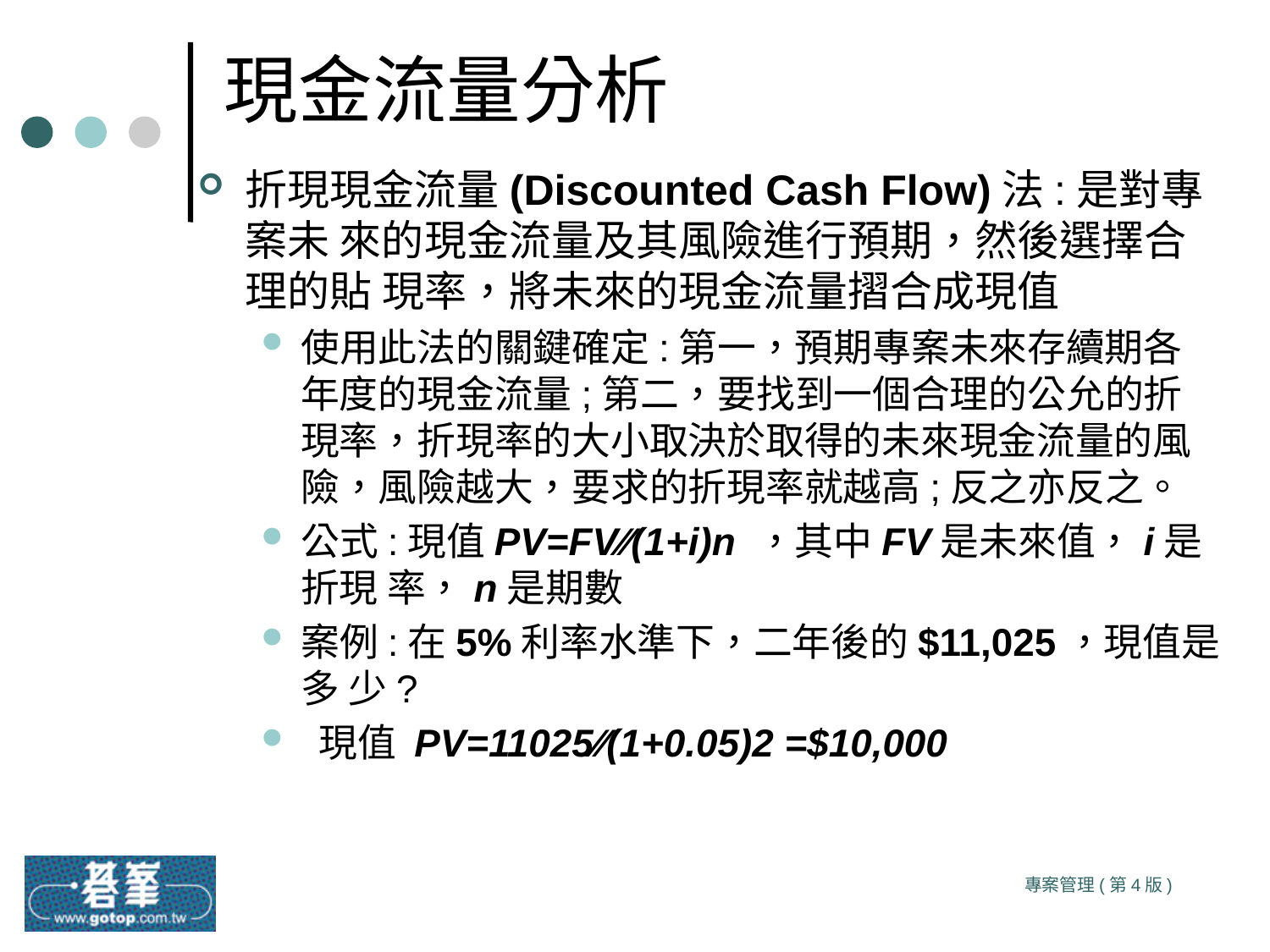

# 現金流量分析
折現現金流量(Discounted Cash Flow)法:是對專案未 來的現金流量及其風險進行預期，然後選擇合理的貼 現率，將未來的現金流量摺合成現值
使用此法的關鍵確定:第一，預期專案未來存續期各 年度的現金流量;第二，要找到一個合理的公允的折 現率，折現率的大小取決於取得的未來現金流量的風 險，風險越大，要求的折現率就越高;反之亦反之。
公式:現值PV=FV⁄⁄(1+i)n ，其中FV是未來值，i是折現 率，n是期數
案例:在5%利率水準下，二年後的$11,025，現值是多 少?
 現值 PV=11025⁄⁄(1+0.05)2 =$10,000

專案管理(第4版)